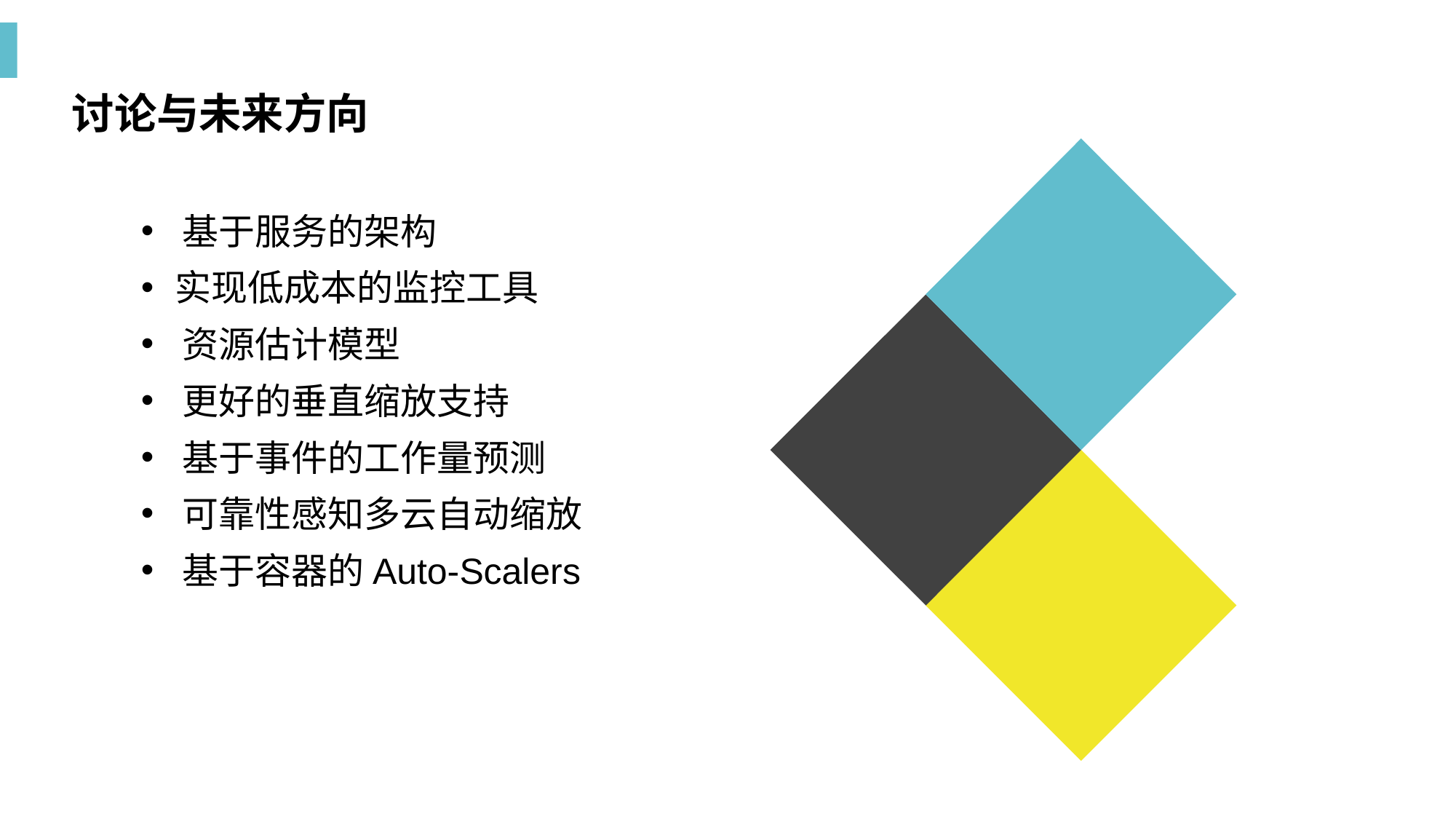

讨论与未来方向

基于服务的架构
实现低成本的监控工具
资源估计模型
更好的垂直缩放支持
基于事件的工作量预测
可靠性感知多云自动缩放
基于容器的Auto-Scalers